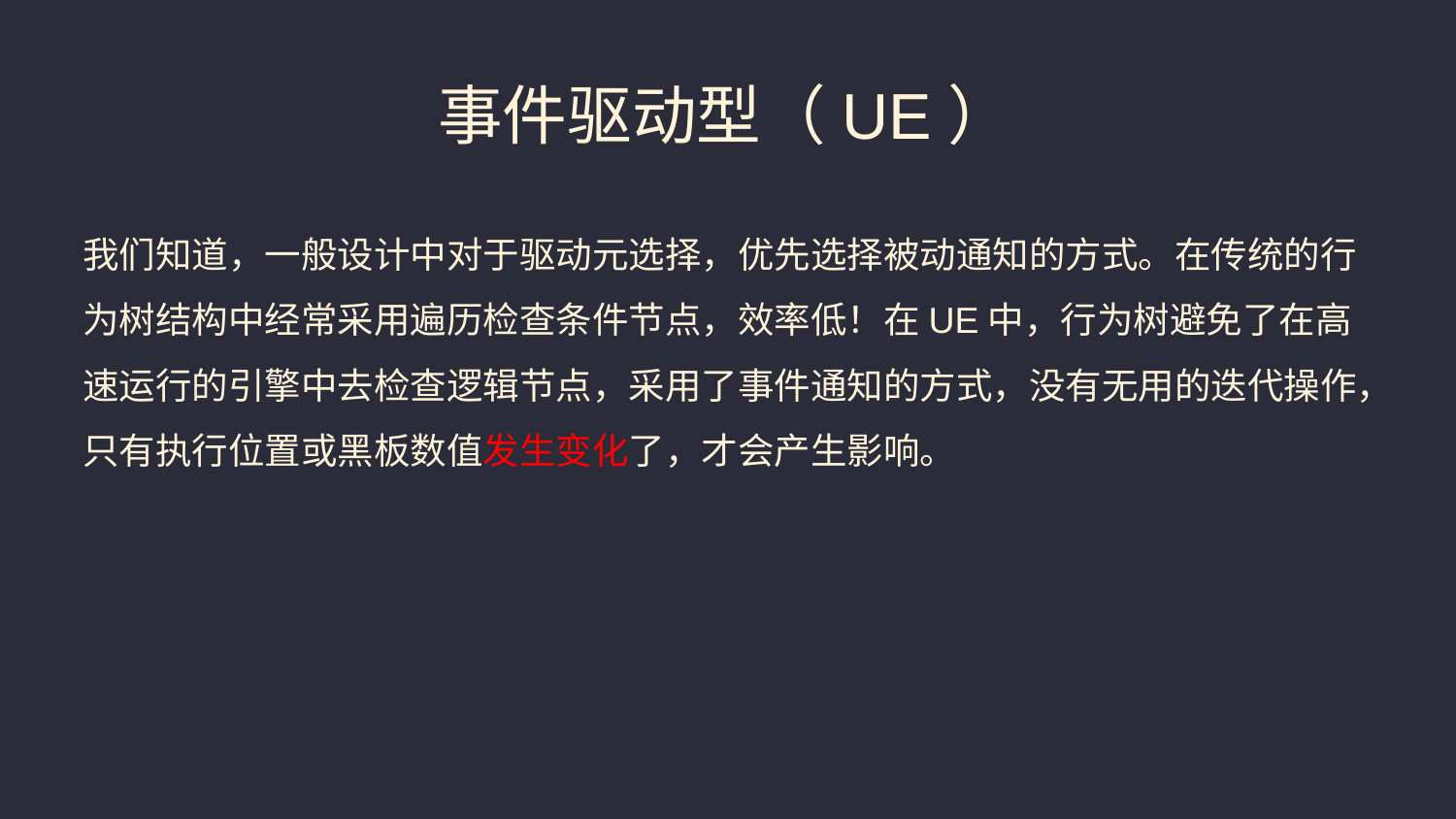

事件驱动型（UE）
我们知道，一般设计中对于驱动元选择，优先选择被动通知的方式。在传统的行为树结构中经常采用遍历检查条件节点，效率低！在UE中，行为树避免了在高速运行的引擎中去检查逻辑节点，采用了事件通知的方式，没有无用的迭代操作，只有执行位置或黑板数值发生变化了，才会产生影响。